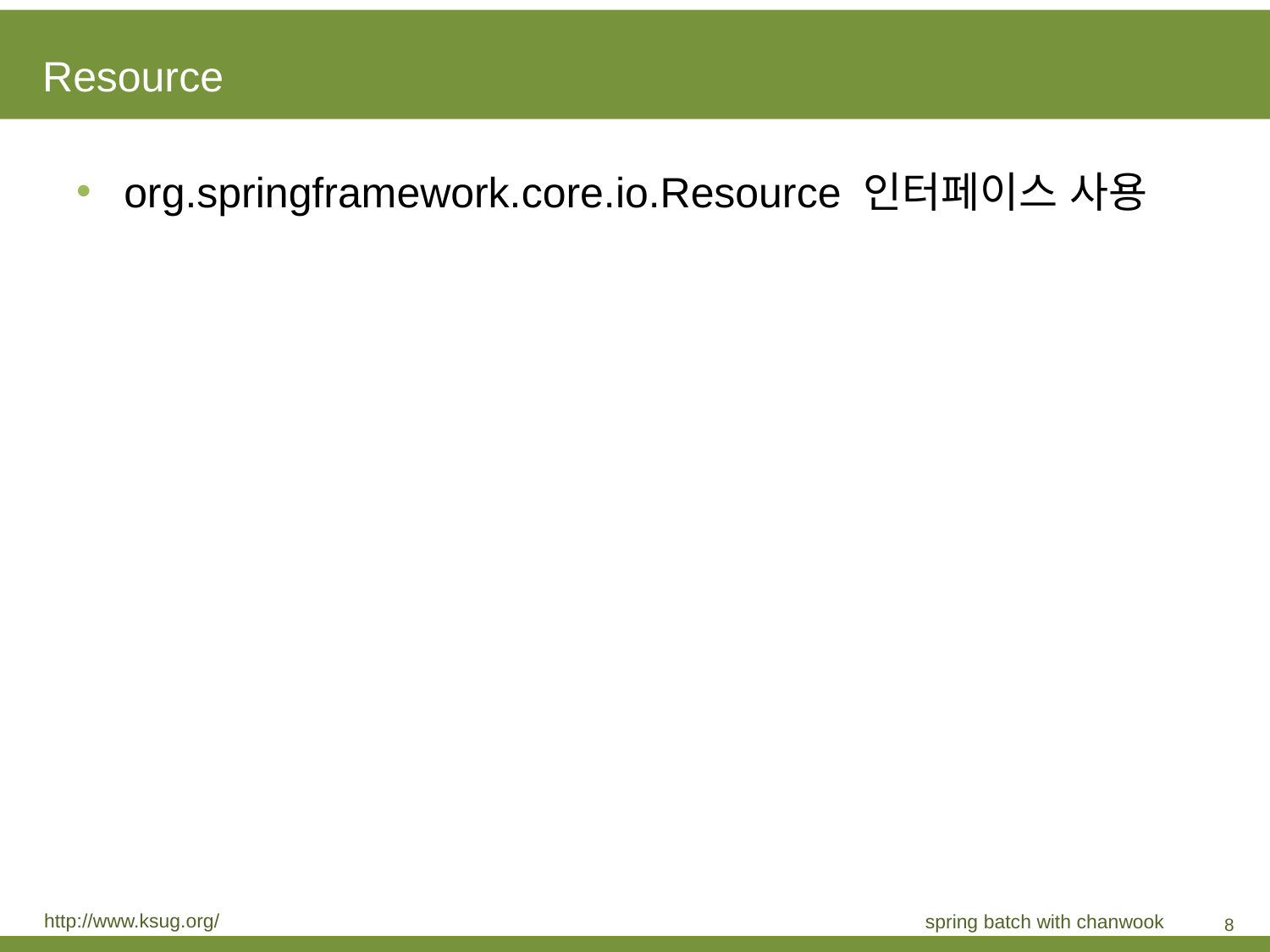

# Resource
org.springframework.core.io.Resource 인터페이스 사용

http://www.ksug.org/
spring batch with chanwook
8